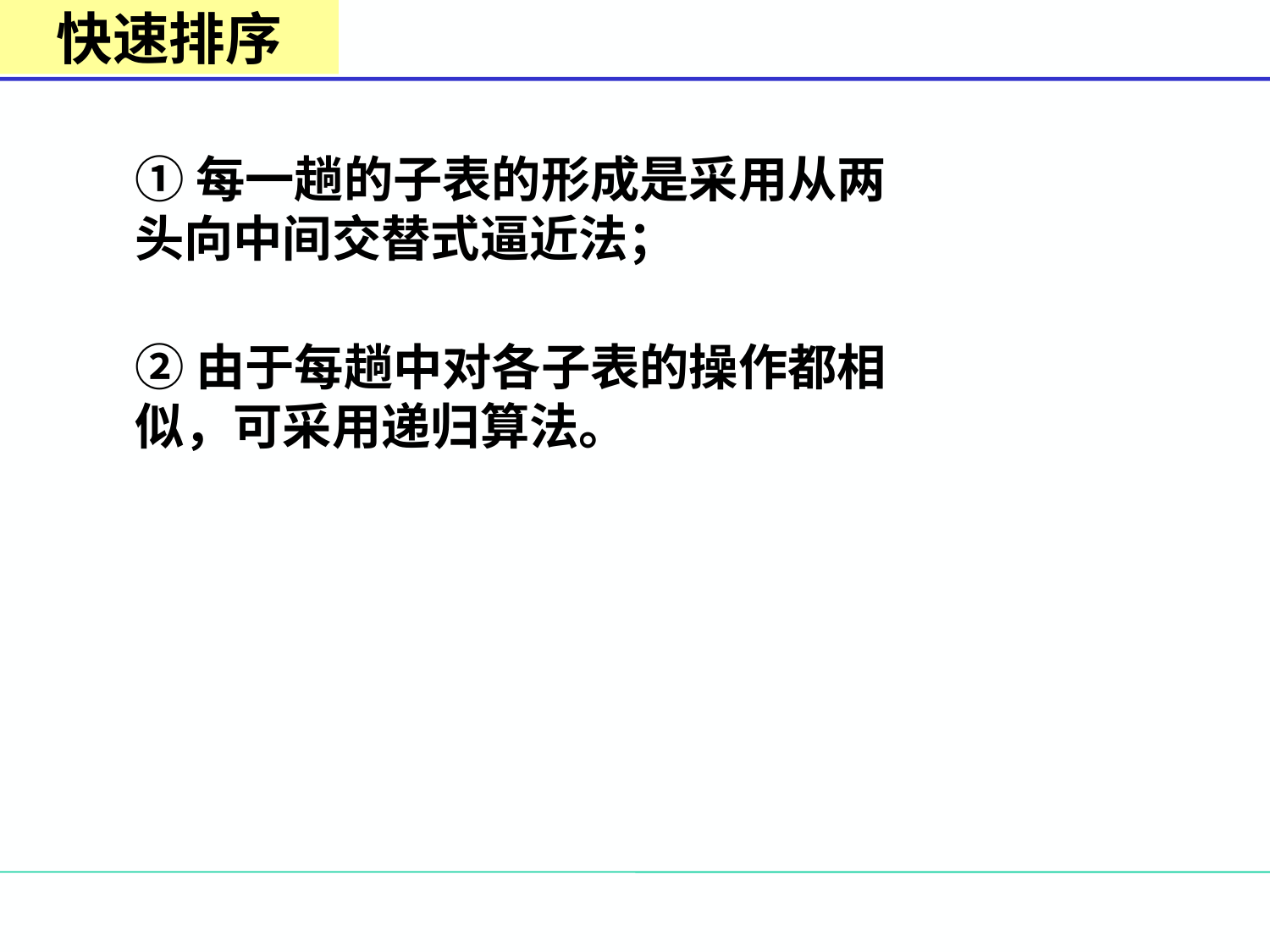

快速排序
①每一趟的子表的形成是采用从两头向中间交替式逼近法；

②由于每趟中对各子表的操作都相似，可采用递归算法。